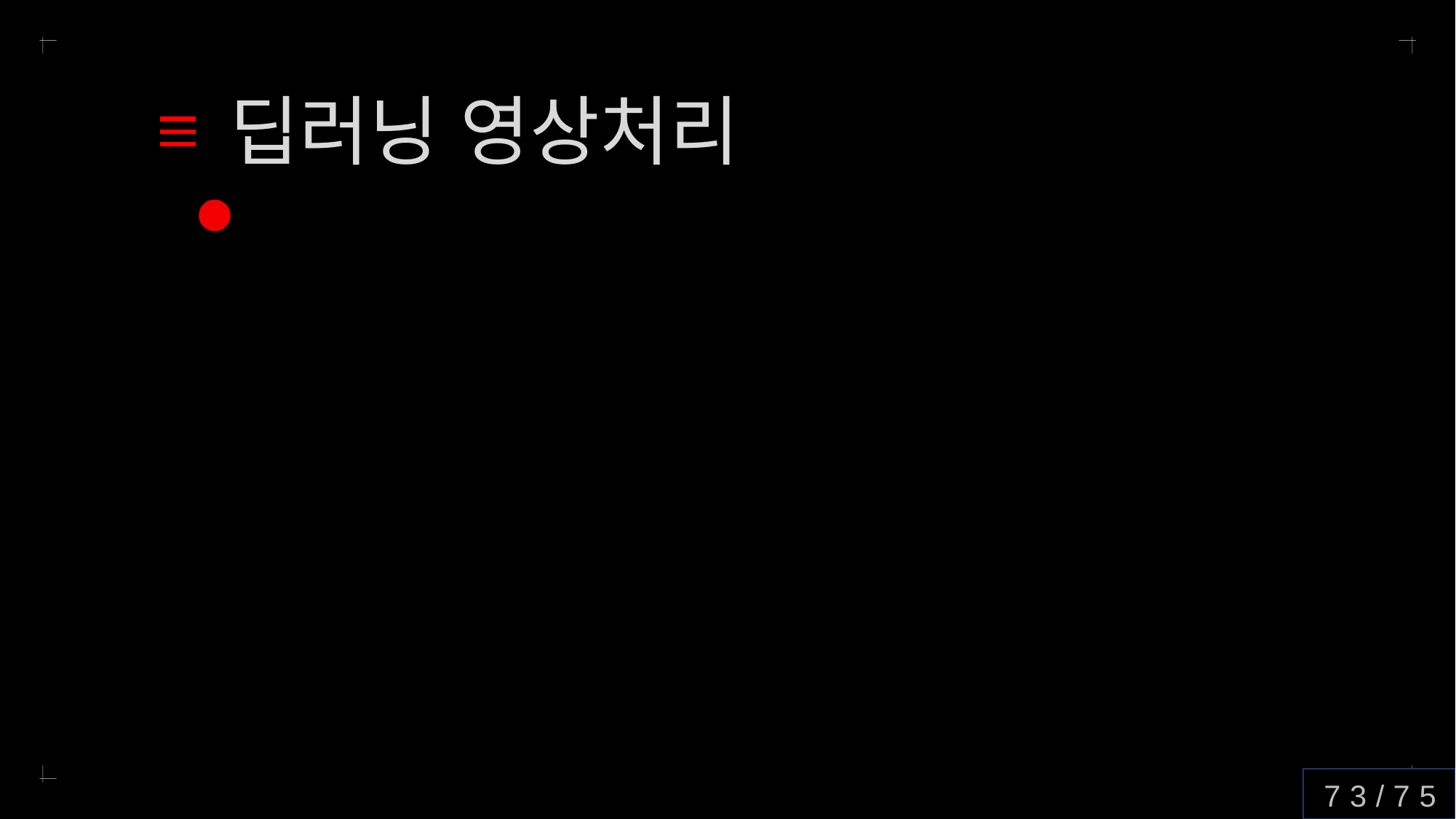

딥러닝 영상처리
사물 인식
딥러닝 기법을 이용해 다양한 사물중

사람만을 구분하여 사용자에게 알람을 울리도록

기능 구현

73/75
53/59